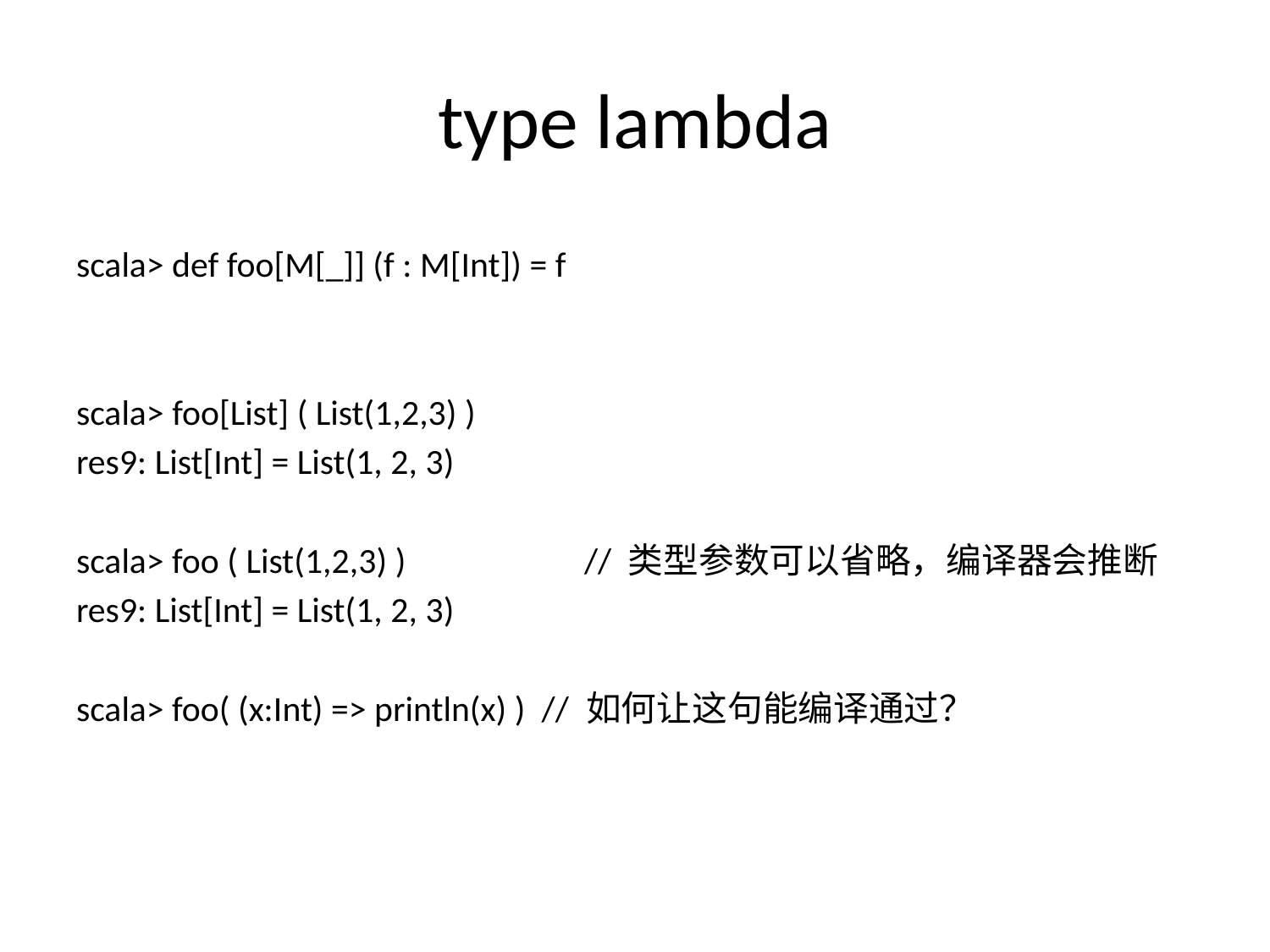

# type lambda
scala> def foo[M[_]] (f : M[Int]) = f

scala> foo[List] ( List(1,2,3) )
res9: List[Int] = List(1, 2, 3)

scala> foo ( List(1,2,3) )		// 类型参数可以省略，编译器会推断
res9: List[Int] = List(1, 2, 3)

scala> foo( (x:Int) => println(x) )  // 如何让这句能编译通过？